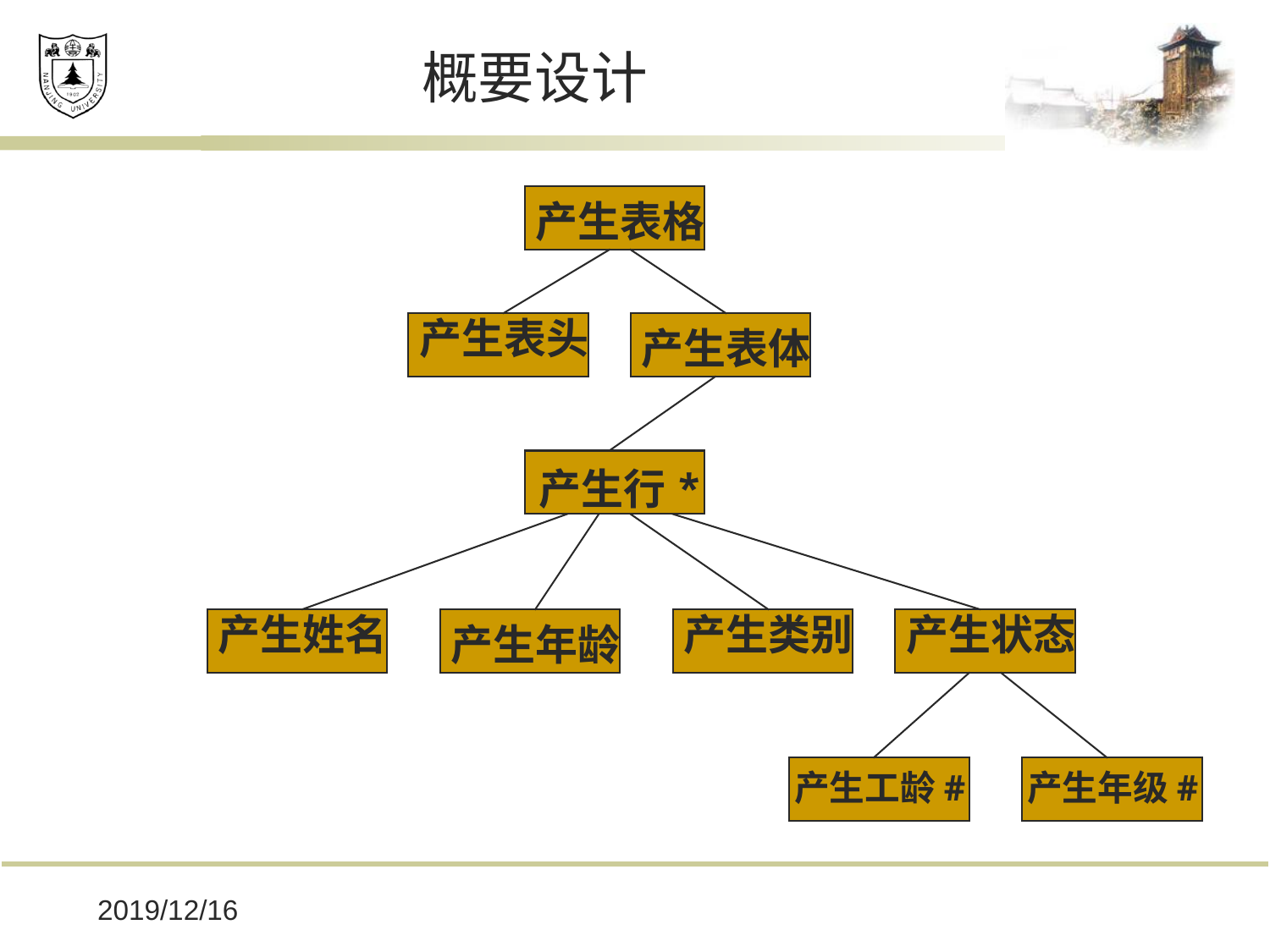

# 概要设计

产生表格

产生表头

产生表体

产生行*

产生姓名
产生类别
产生状态

产生年龄

产生工龄#
产生年级#
2019/12/16